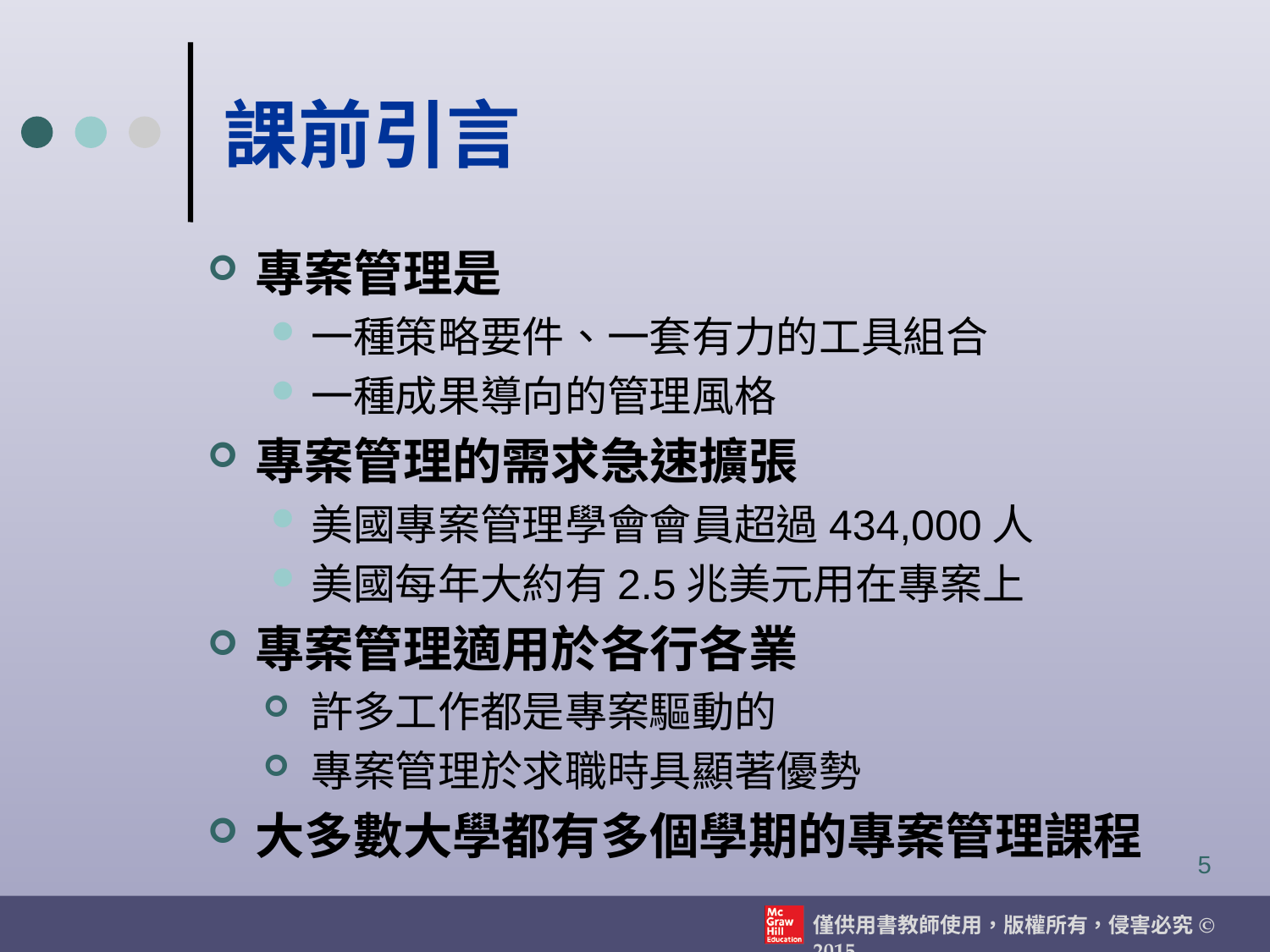

# 課前引言
專案管理是
一種策略要件、一套有力的工具組合
一種成果導向的管理風格
專案管理的需求急速擴張
美國專案管理學會會員超過434,000人
美國每年大約有2.5兆美元用在專案上
專案管理適用於各行各業
許多工作都是專案驅動的
專案管理於求職時具顯著優勢
大多數大學都有多個學期的專案管理課程

5